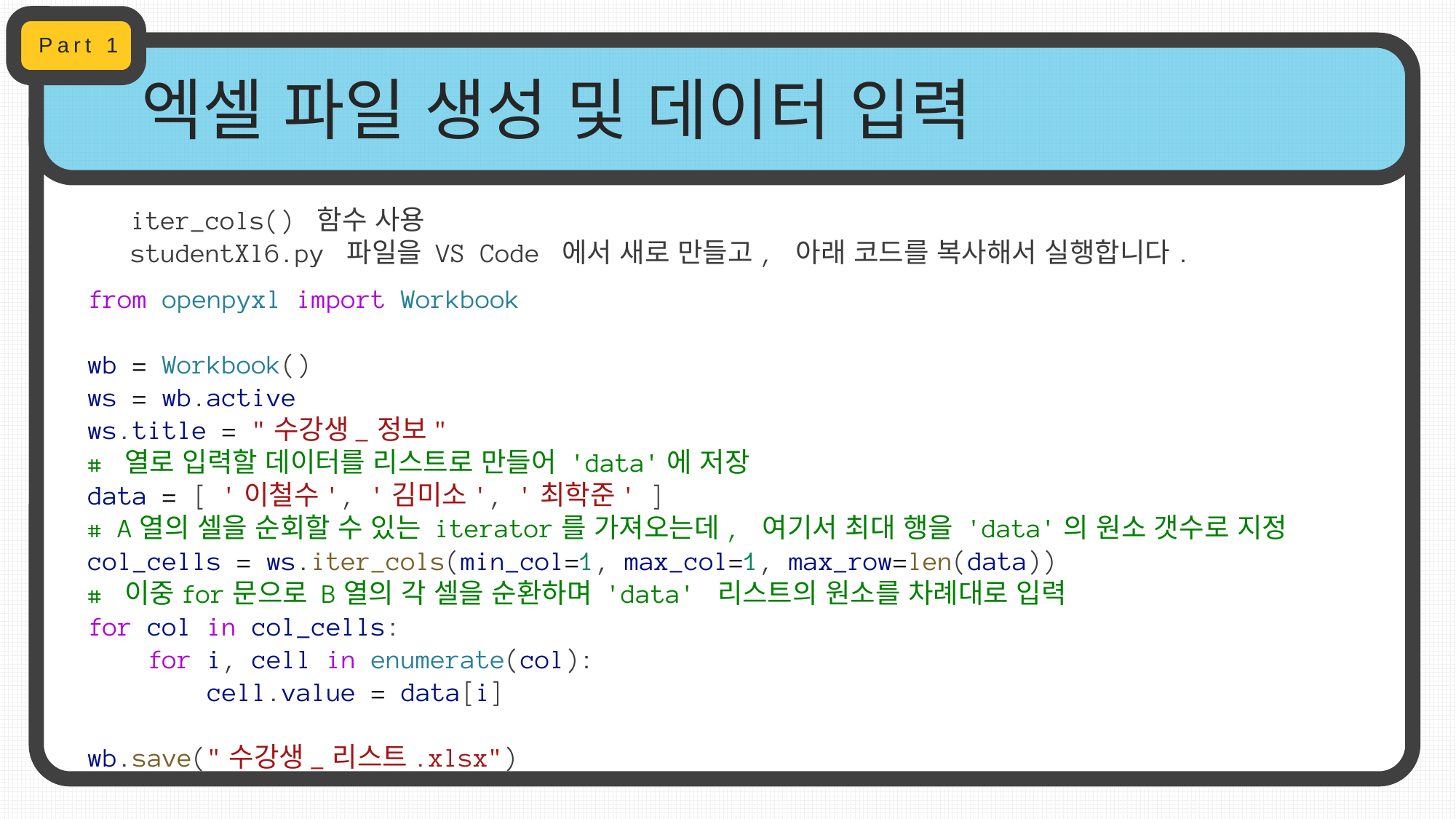

Part 1

엑셀 파일 생성 및 데이터 입력
iter_cols() 함수 사용
studentXl6.py 파일을 VS Code 에서 새로 만들고, 아래 코드를 복사해서 실행합니다.
from openpyxl import Workbook
wb = Workbook()
ws = wb.active
ws.title = "수강생_정보"
# 열로 입력할 데이터를 리스트로 만들어 'data'에 저장
data = [ '이철수', '김미소', '최학준' ]
# A열의 셀을 순회할 수 있는 iterator를 가져오는데, 여기서 최대 행을 'data'의 원소 갯수로 지정
col_cells = ws.iter_cols(min_col=1, max_col=1, max_row=len(data))
# 이중for문으로 B열의 각 셀을 순환하며 'data' 리스트의 원소를 차례대로 입력
for col in col_cells:
    for i, cell in enumerate(col):
        cell.value = data[i]
wb.save("수강생_리스트.xlsx")